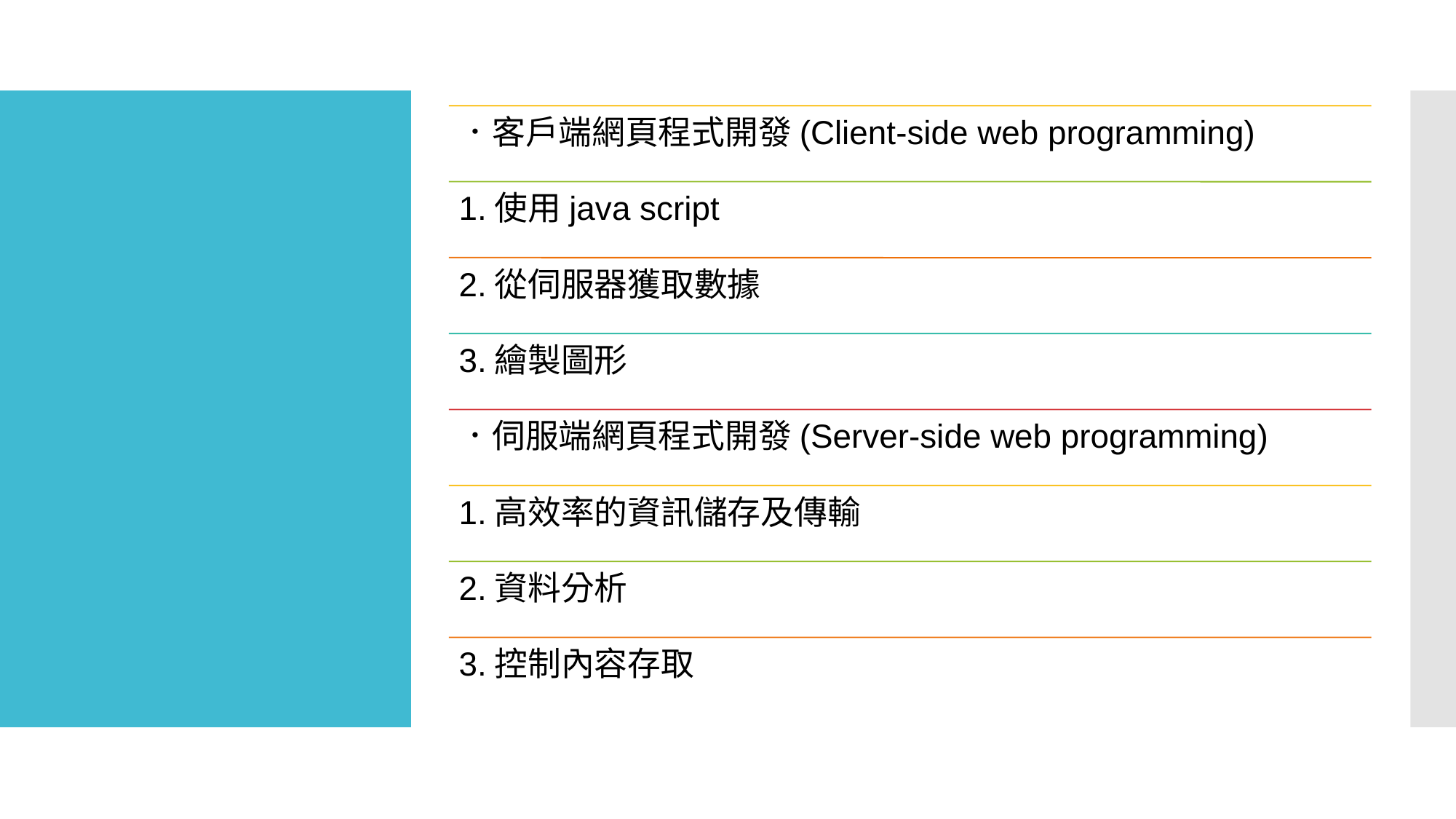

．客戶端網頁程式開發(Client-side web programming)
1.使用java script
2.從伺服器獲取數據
3.繪製圖形
．伺服端網頁程式開發(Server-side web programming)
1.高效率的資訊儲存及傳輸
2.資料分析
3.控制內容存取